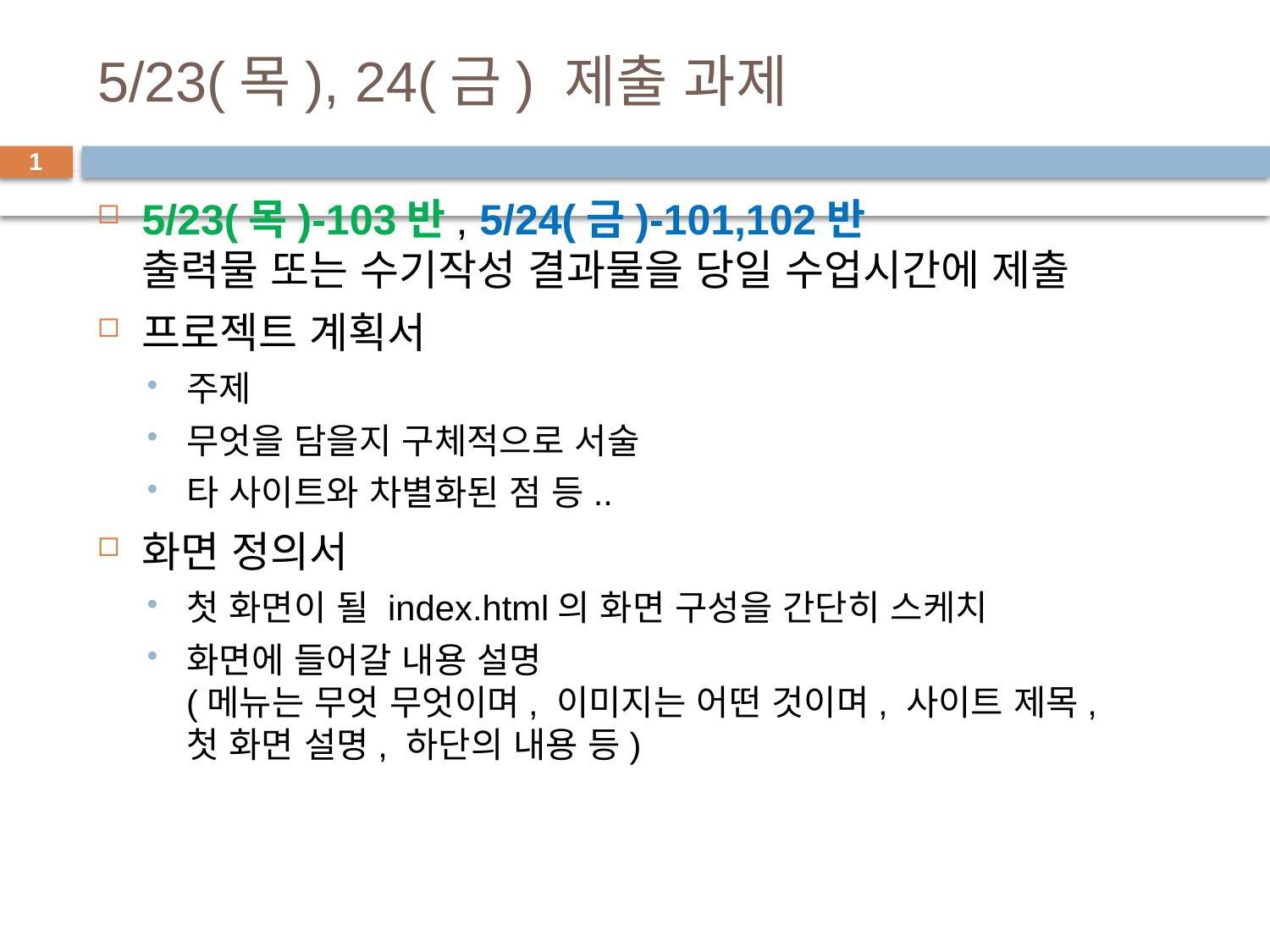

# 5/23(목), 24(금) 제출 과제
1
5/23(목)-103반, 5/24(금)-101,102반
출력물 또는 수기작성 결과물을 당일 수업시간에 제출
프로젝트 계획서
주제
무엇을 담을지 구체적으로 서술
타 사이트와 차별화된 점 등..
화면 정의서
첫 화면이 될 index.html의 화면 구성을 간단히 스케치
화면에 들어갈 내용 설명
(메뉴는 무엇 무엇이며, 이미지는 어떤 것이며, 사이트 제목,
첫 화면 설명, 하단의 내용 등)